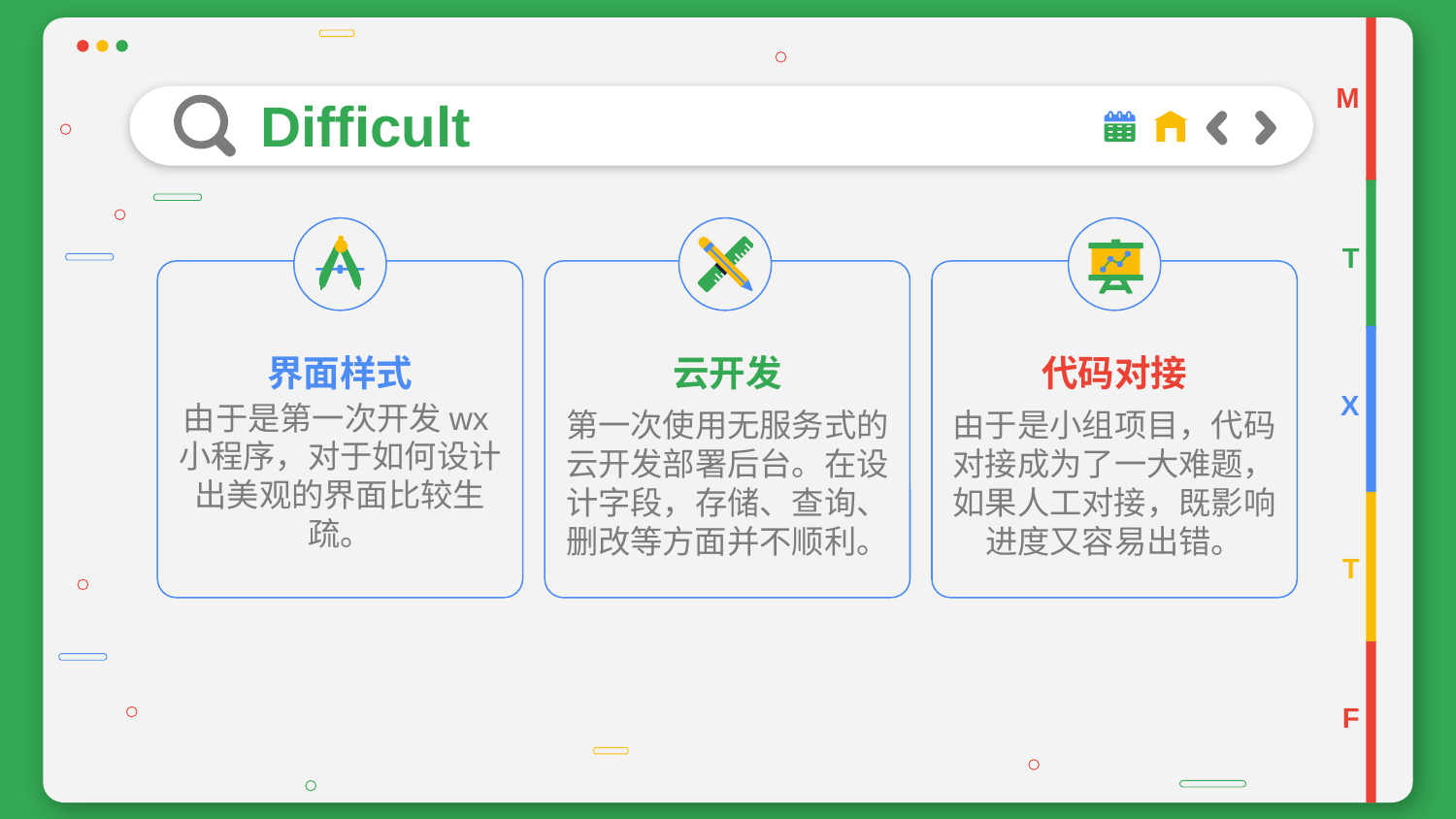

M
# Difficult

T

云开发
界面样式
代码对接
X

由于是第一次开发wx小程序，对于如何设计出美观的界面比较生疏。
第一次使用无服务式的云开发部署后台。在设计字段，存储、查询、删改等方面并不顺利。
由于是小组项目，代码对接成为了一大难题，如果人工对接，既影响进度又容易出错。
T

F